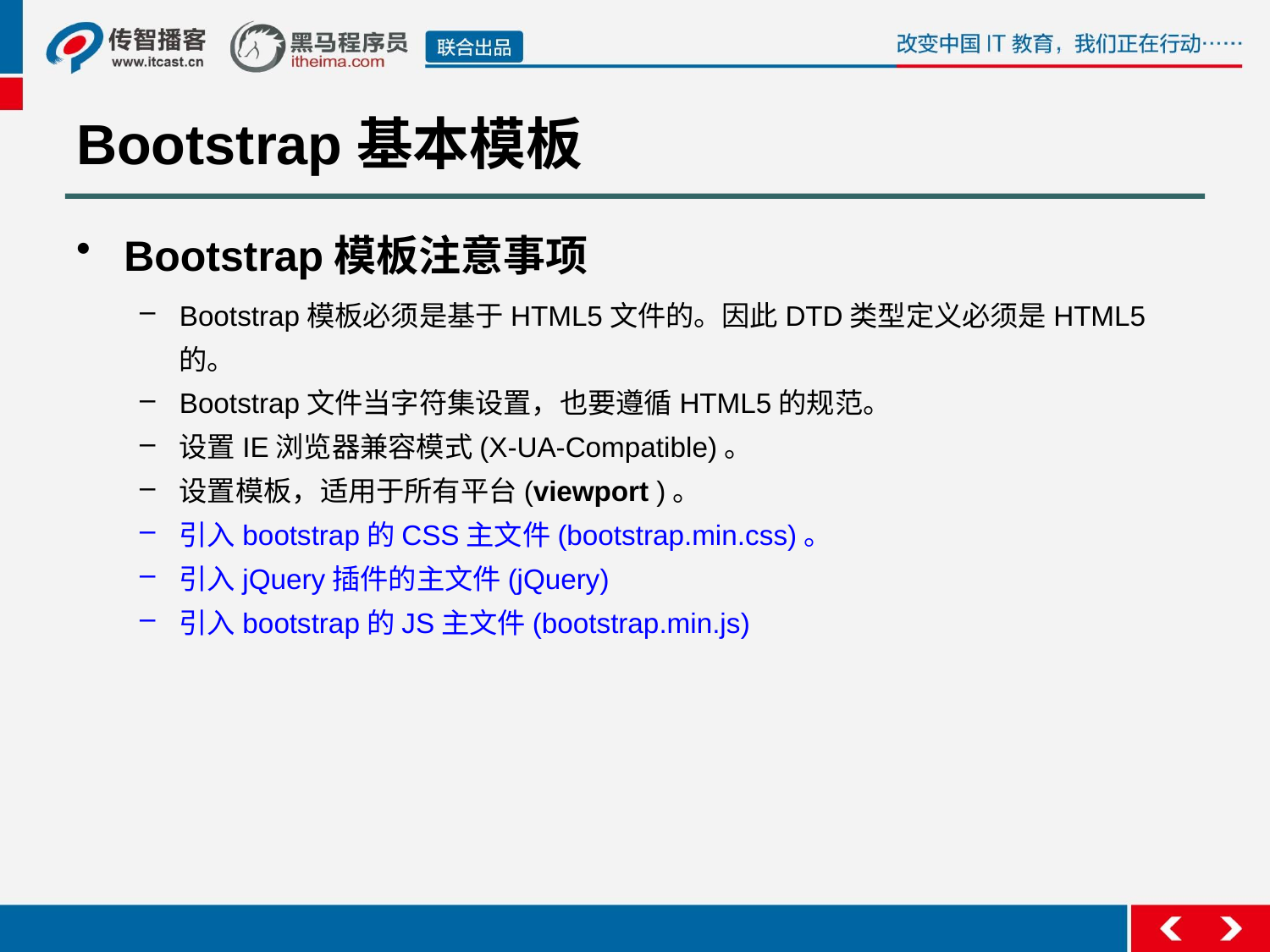

# Bootstrap基本模板
Bootstrap模板注意事项
Bootstrap模板必须是基于HTML5文件的。因此DTD类型定义必须是HTML5的。
Bootstrap文件当字符集设置，也要遵循HTML5的规范。
设置IE浏览器兼容模式(X-UA-Compatible)。
设置模板，适用于所有平台(viewport )。
引入bootstrap的CSS主文件(bootstrap.min.css)。
引入jQuery插件的主文件(jQuery)
引入bootstrap的JS主文件(bootstrap.min.js)